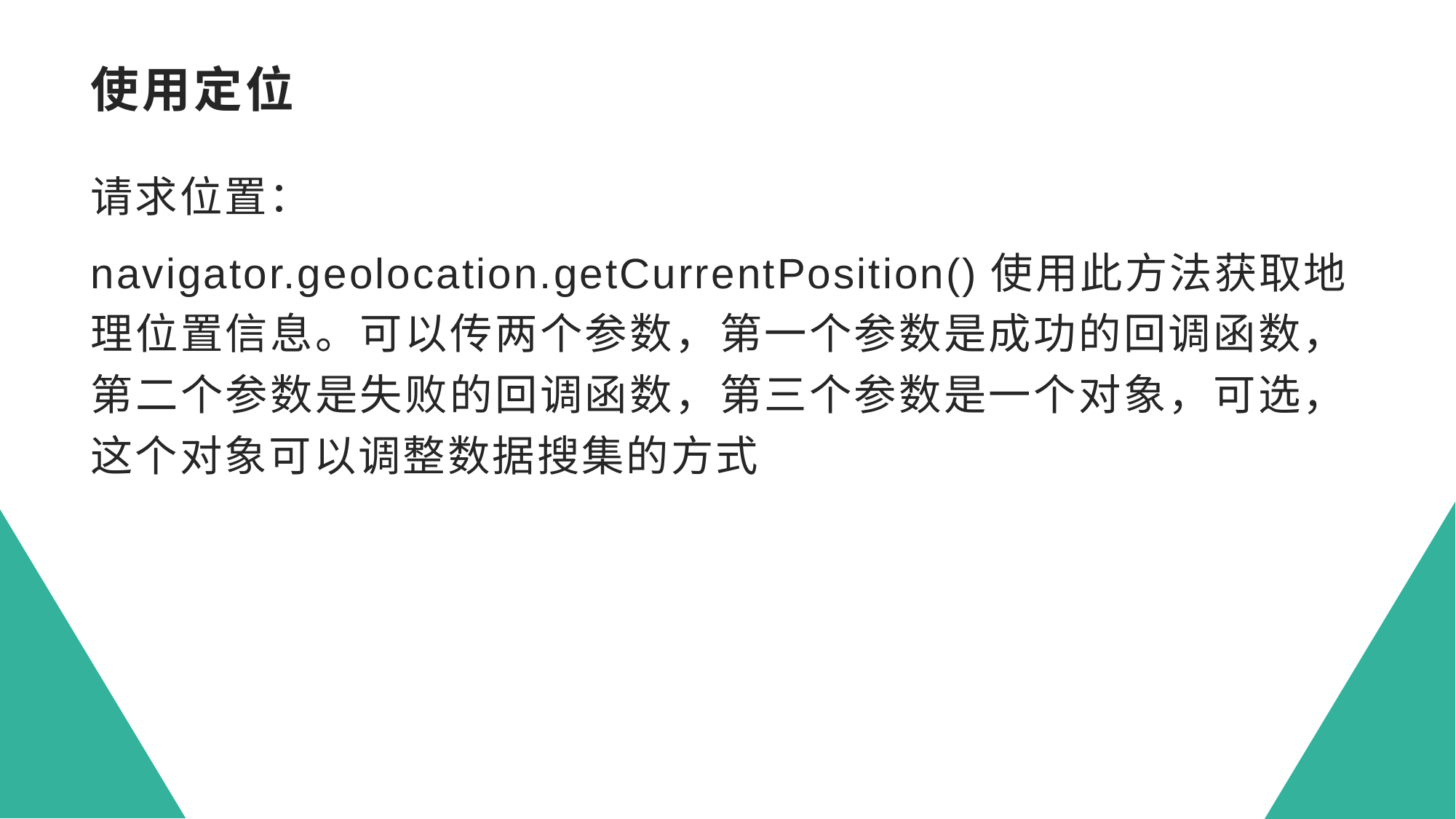

# 使用定位
请求位置：
navigator.geolocation.getCurrentPosition()使用此方法获取地理位置信息。可以传两个参数，第一个参数是成功的回调函数，第二个参数是失败的回调函数，第三个参数是一个对象，可选，这个对象可以调整数据搜集的方式